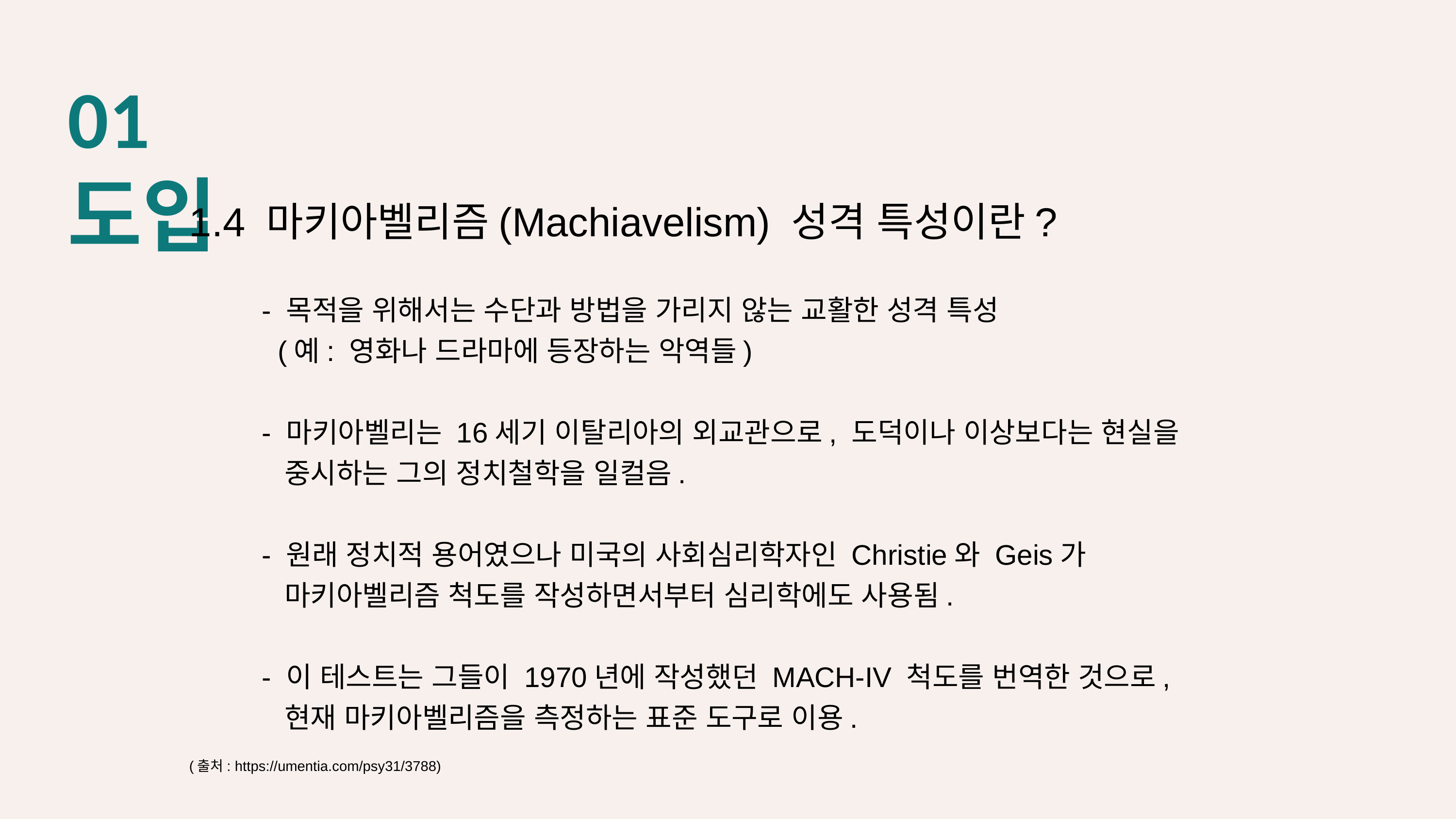

01 도입
1.4 마키아벨리즘(Machiavelism) 성격 특성이란?

	- 목적을 위해서는 수단과 방법을 가리지 않는 교활한 성격 특성
	  (예: 영화나 드라마에 등장하는 악역들)

	- 마키아벨리는 16세기 이탈리아의 외교관으로, 도덕이나 이상보다는 현실을
	  중시하는 그의 정치철학을 일컬음.

	- 원래 정치적 용어였으나 미국의 사회심리학자인 Christie와 Geis가
	  마키아벨리즘 척도를 작성하면서부터 심리학에도 사용됨.

	- 이 테스트는 그들이 1970년에 작성했던 MACH-IV 척도를 번역한 것으로,
	  현재 마키아벨리즘을 측정하는 표준 도구로 이용.

(출처: https://umentia.com/psy31/3788)